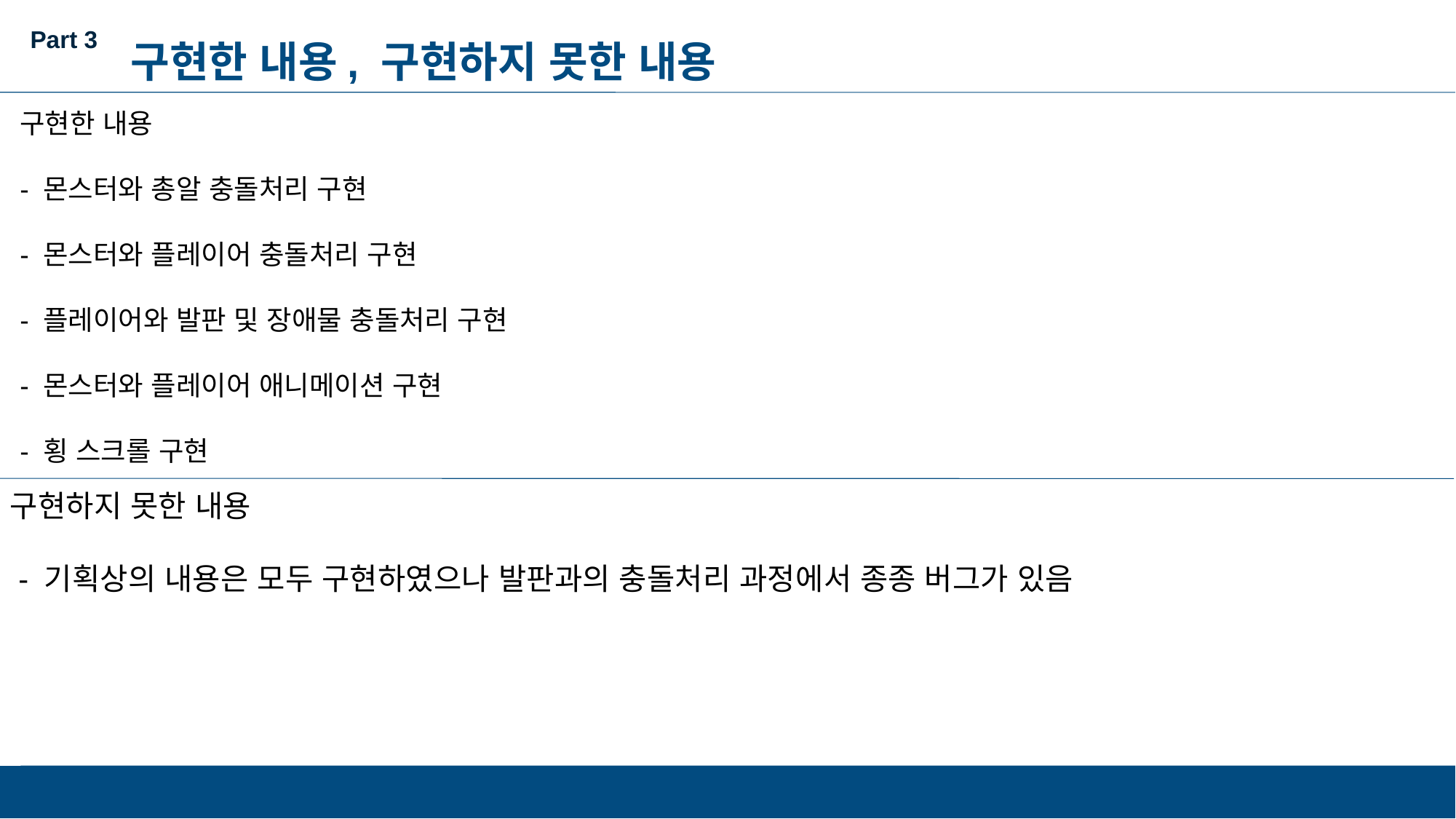

Part 3
구현한 내용, 구현하지 못한 내용
구현한 내용

- 몬스터와 총알 충돌처리 구현

- 몬스터와 플레이어 충돌처리 구현

- 플레이어와 발판 및 장애물 충돌처리 구현

- 몬스터와 플레이어 애니메이션 구현

- 횡 스크롤 구현
구현하지 못한 내용

 - 기획상의 내용은 모두 구현하였으나 발판과의 충돌처리 과정에서 종종 버그가 있음